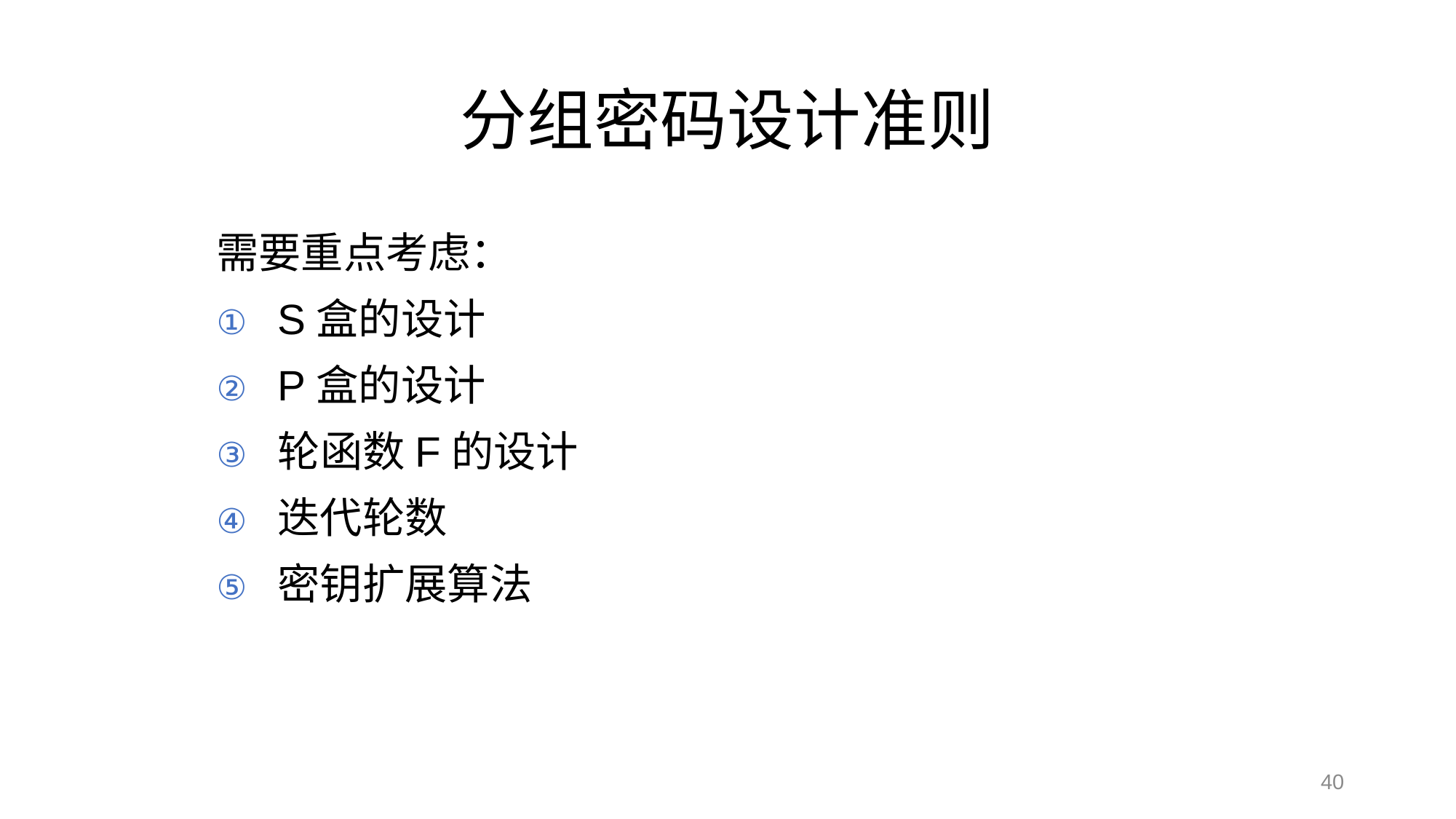

# 分组密码设计准则
需要重点考虑：
S盒的设计
P盒的设计
轮函数F的设计
迭代轮数
密钥扩展算法
40